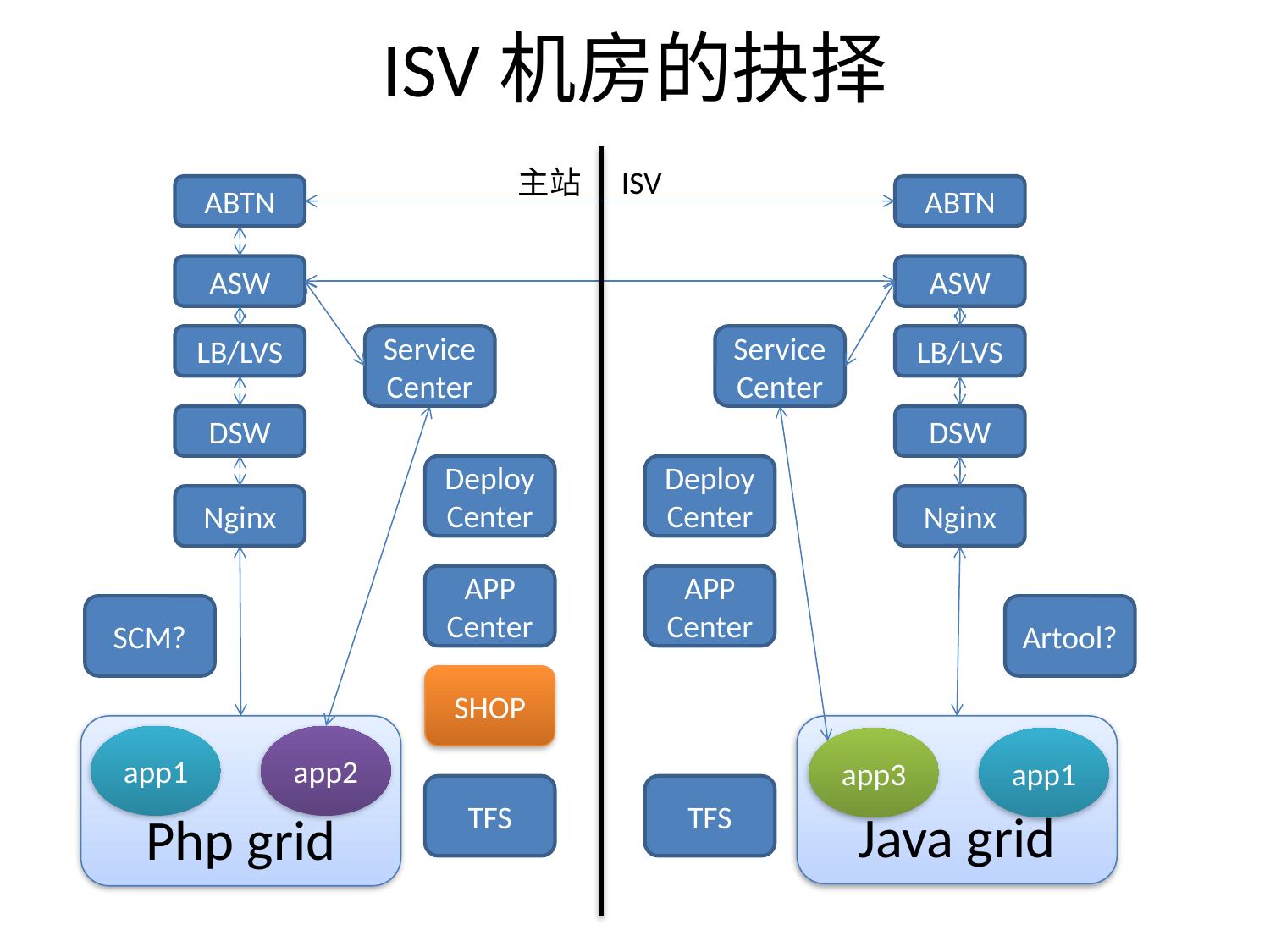

# ISV机房的抉择
主站
ISV
ABTN
ABTN
ASW
ASW
LB/LVS
Service
Center
Service
Center
LB/LVS
DSW
DSW
Deploy
Center
Deploy
Center
Nginx
Nginx
APP
Center
APP
Center
SCM?
Artool?
SHOP
Php grid

Java grid
app1
app2
app3
app1
TFS
TFS